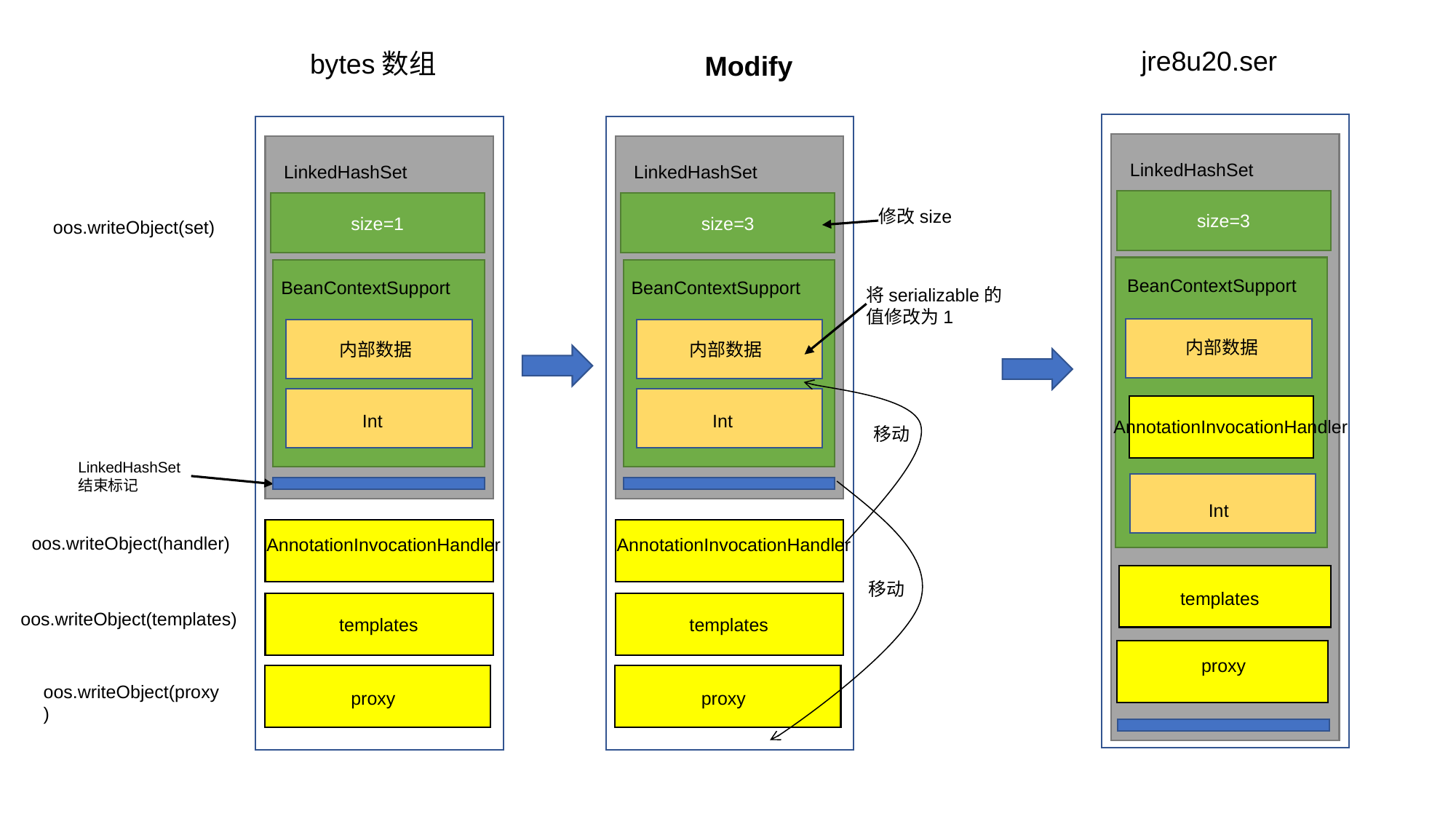

jre8u20.ser
bytes数组
Modify

LinkedHashSet
LinkedHashSet
LinkedHashSet
size=3
size=1
size=3
修改size
oos.writeObject(set)

BeanContextSupport
BeanContextSupport
BeanContextSupport
将serializable的值修改为1

内部数据
内部数据
内部数据

Int
Int
AnnotationInvocationHandler
移动
LinkedHashSet
结束标记

Int

oos.writeObject(handler)
AnnotationInvocationHandler
AnnotationInvocationHandler

移动
templates

oos.writeObject(templates)
templates
templates

proxy

oos.writeObject(proxy)
proxy
proxy